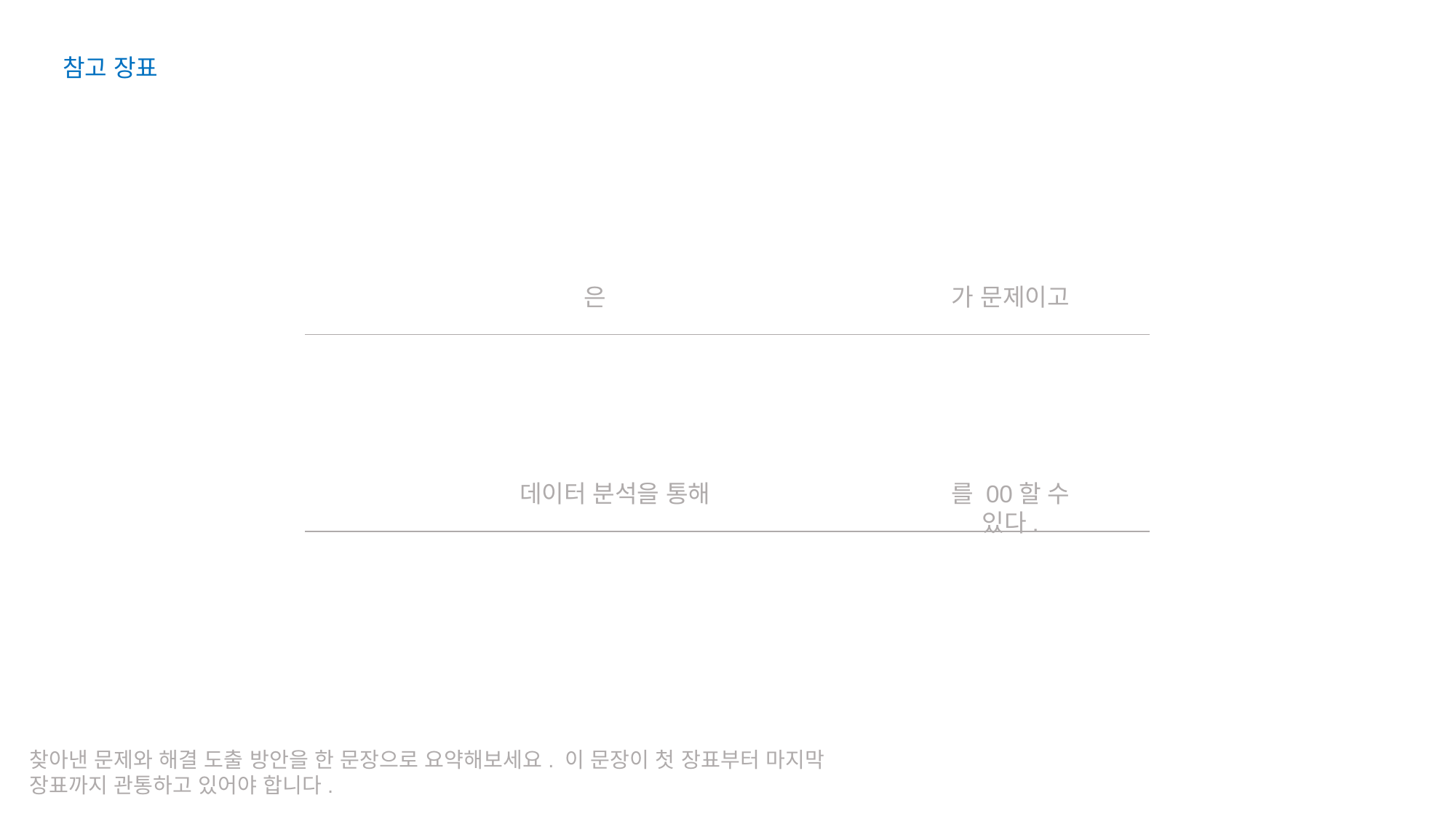

참고 장표
은
가 문제이고
데이터 분석을 통해
를 00할 수 있다.
찾아낸 문제와 해결 도출 방안을 한 문장으로 요약해보세요. 이 문장이 첫 장표부터 마지막 장표까지 관통하고 있어야 합니다.